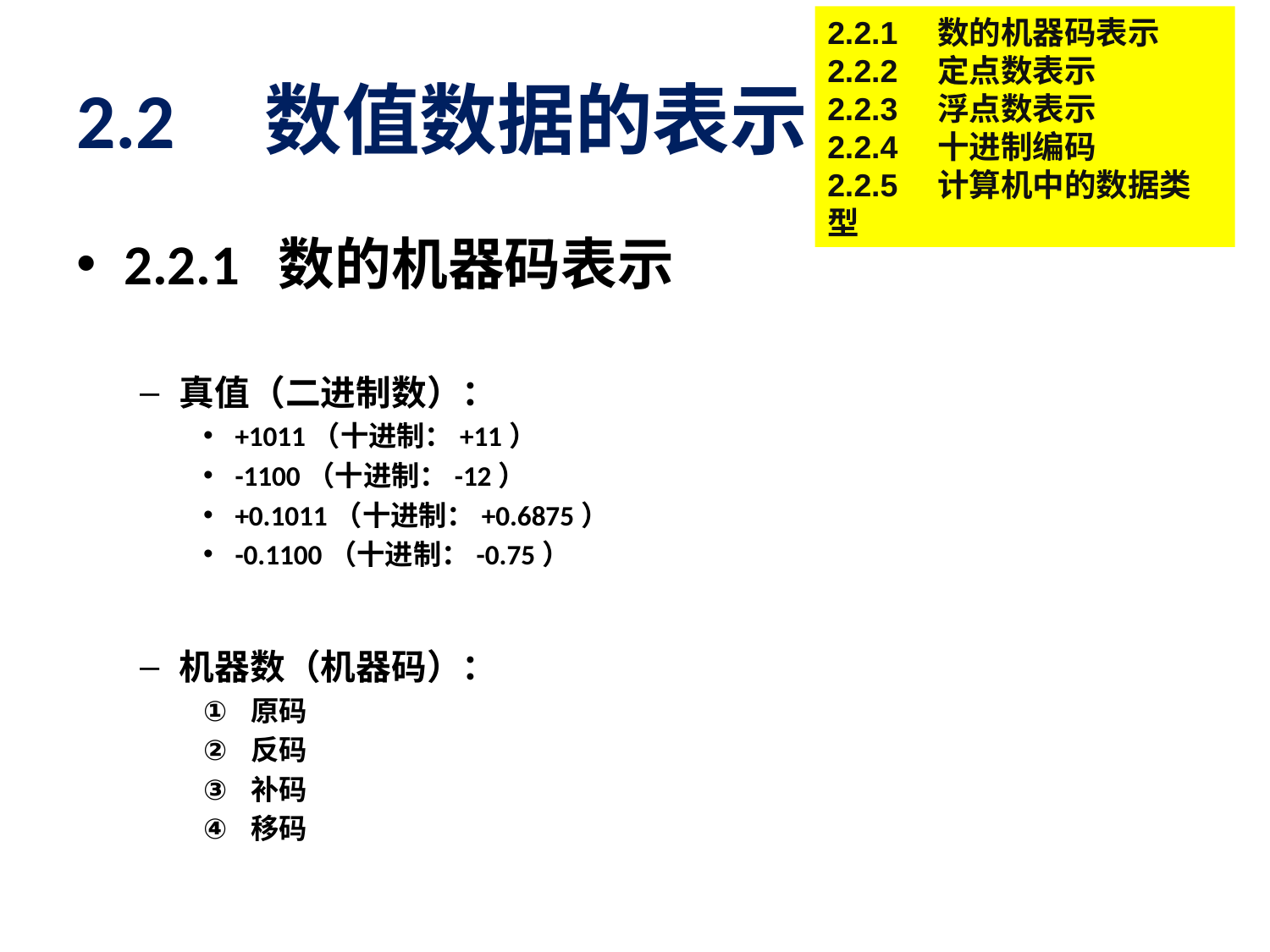

2.2.1　数的机器码表示　
2.2.2　定点数表示　
2.2.3　浮点数表示　
2.2.4　十进制编码
2.2.5　计算机中的数据类型
# 2.2    数值数据的表示
2.2.1  数的机器码表示

真值（二进制数）：
+1011（十进制：+11）
-1100（十进制：-12）
+0.1011（十进制：+0.6875）
-0.1100（十进制：-0.75）

机器数（机器码）：
原码
反码
补码
移码